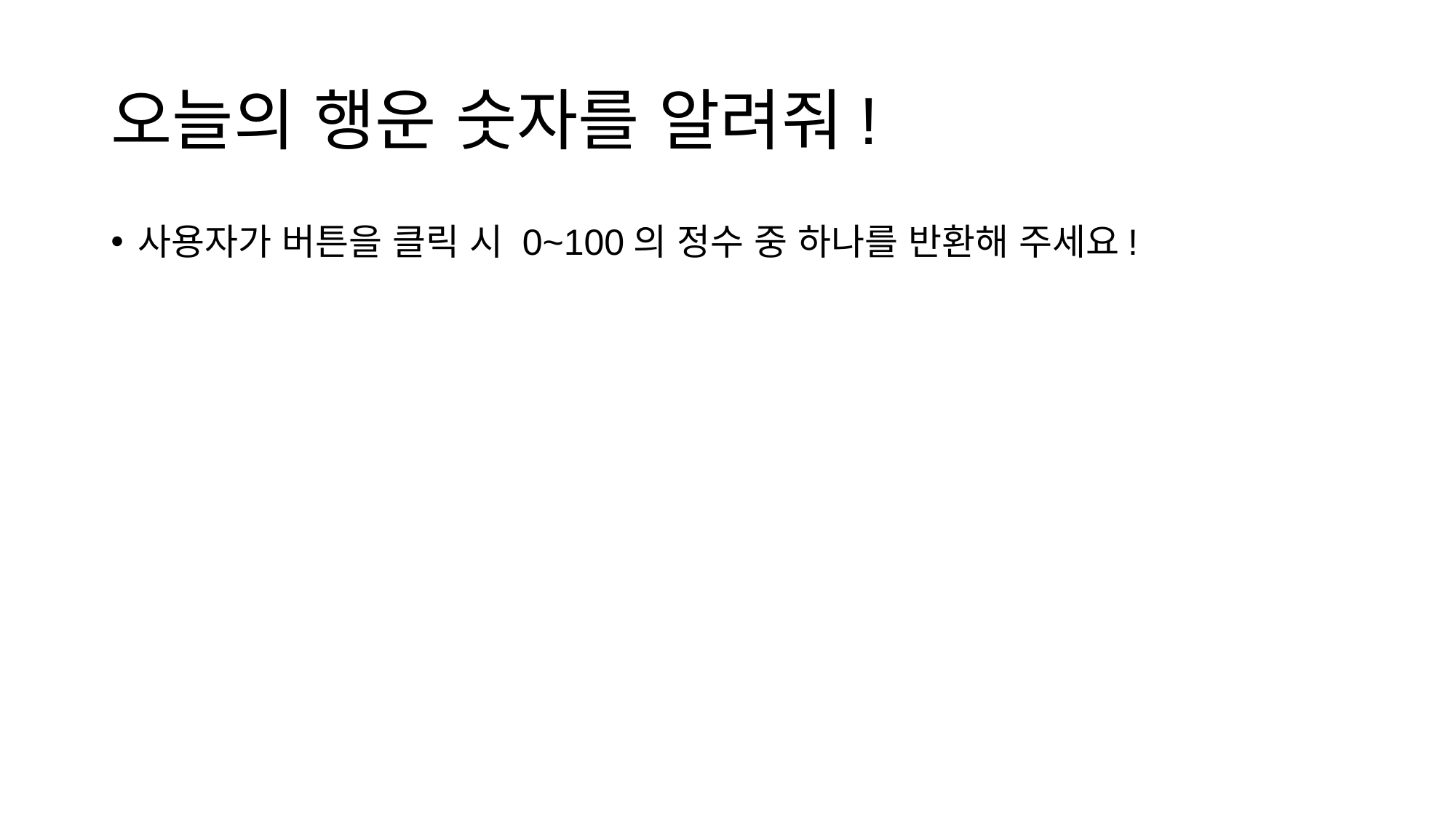

# 오늘의 행운 숫자를 알려줘!
사용자가 버튼을 클릭 시 0~100의 정수 중 하나를 반환해 주세요!